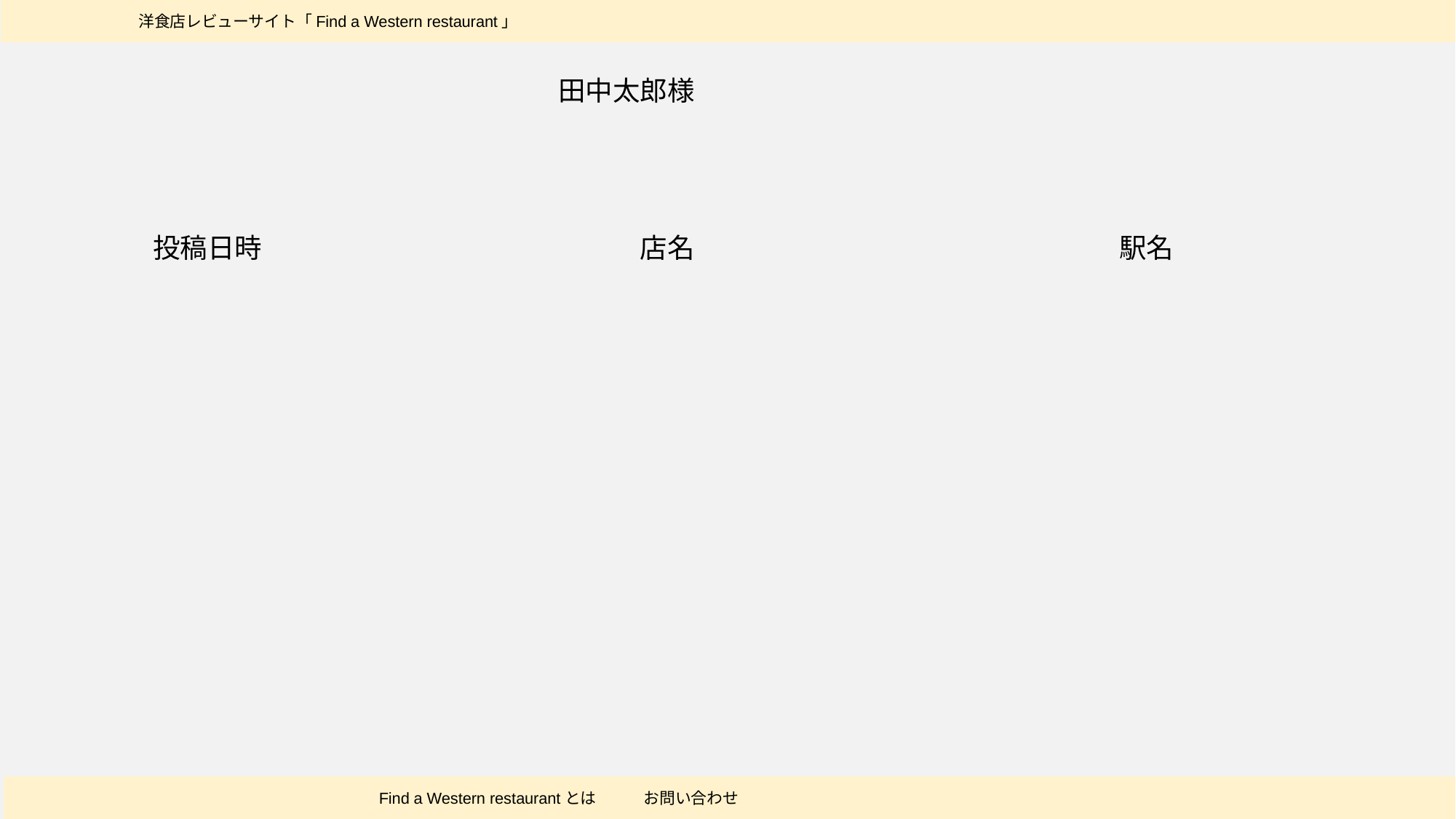

洋食店レビューサイト「Find a Western restaurant」
田中太郎様
投稿日時
店名
駅名

Find a Western restaurantとは
お問い合わせ